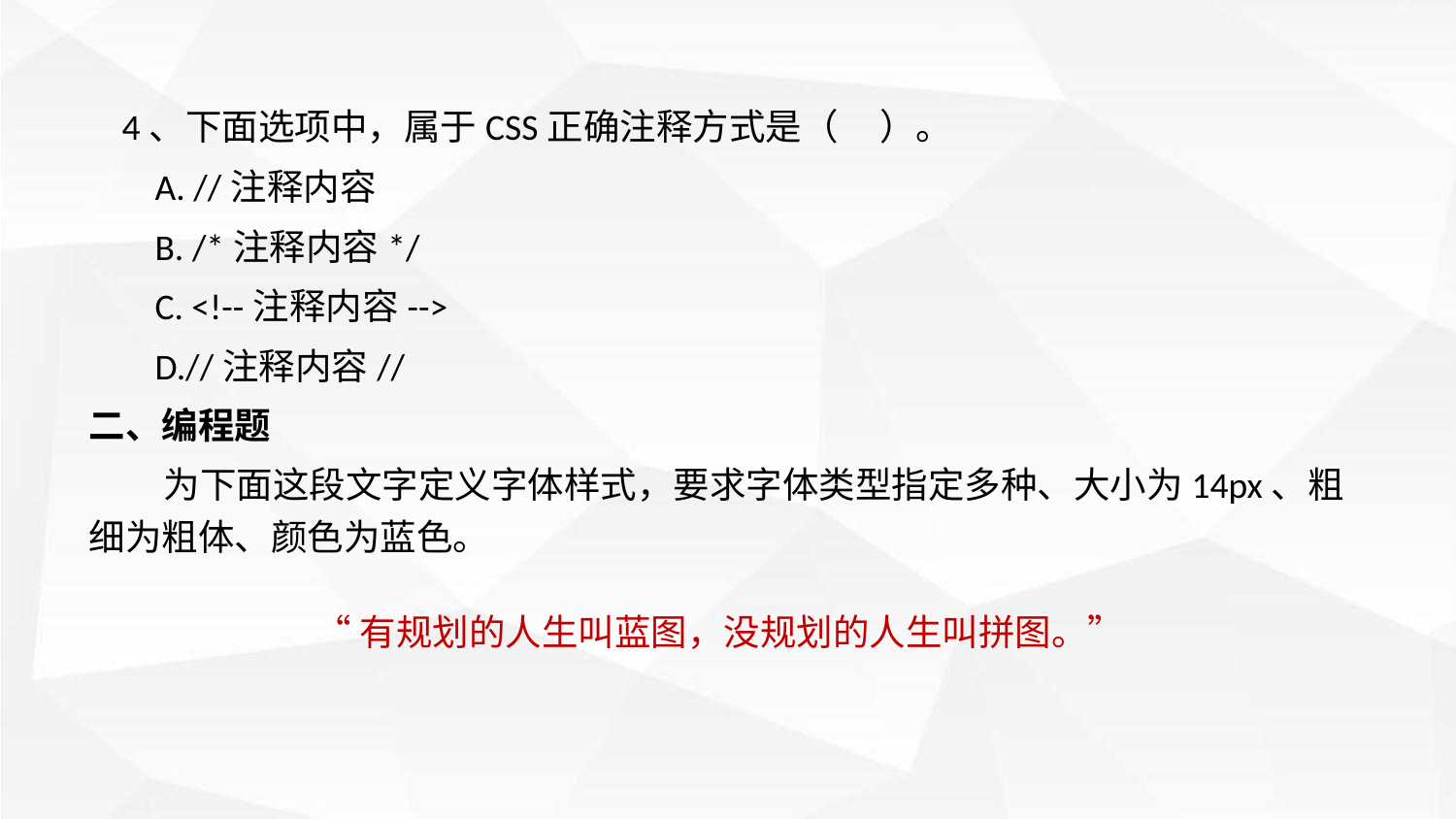

4、下面选项中，属于CSS正确注释方式是（     ）。
        A. //注释内容
        B. /*注释内容*/
        C. <!--注释内容-->
        D.//注释内容//
二、编程题
        为下面这段文字定义字体样式，要求字体类型指定多种、大小为14px、粗细为粗体、颜色为蓝色。
“有规划的人生叫蓝图，没规划的人生叫拼图。”